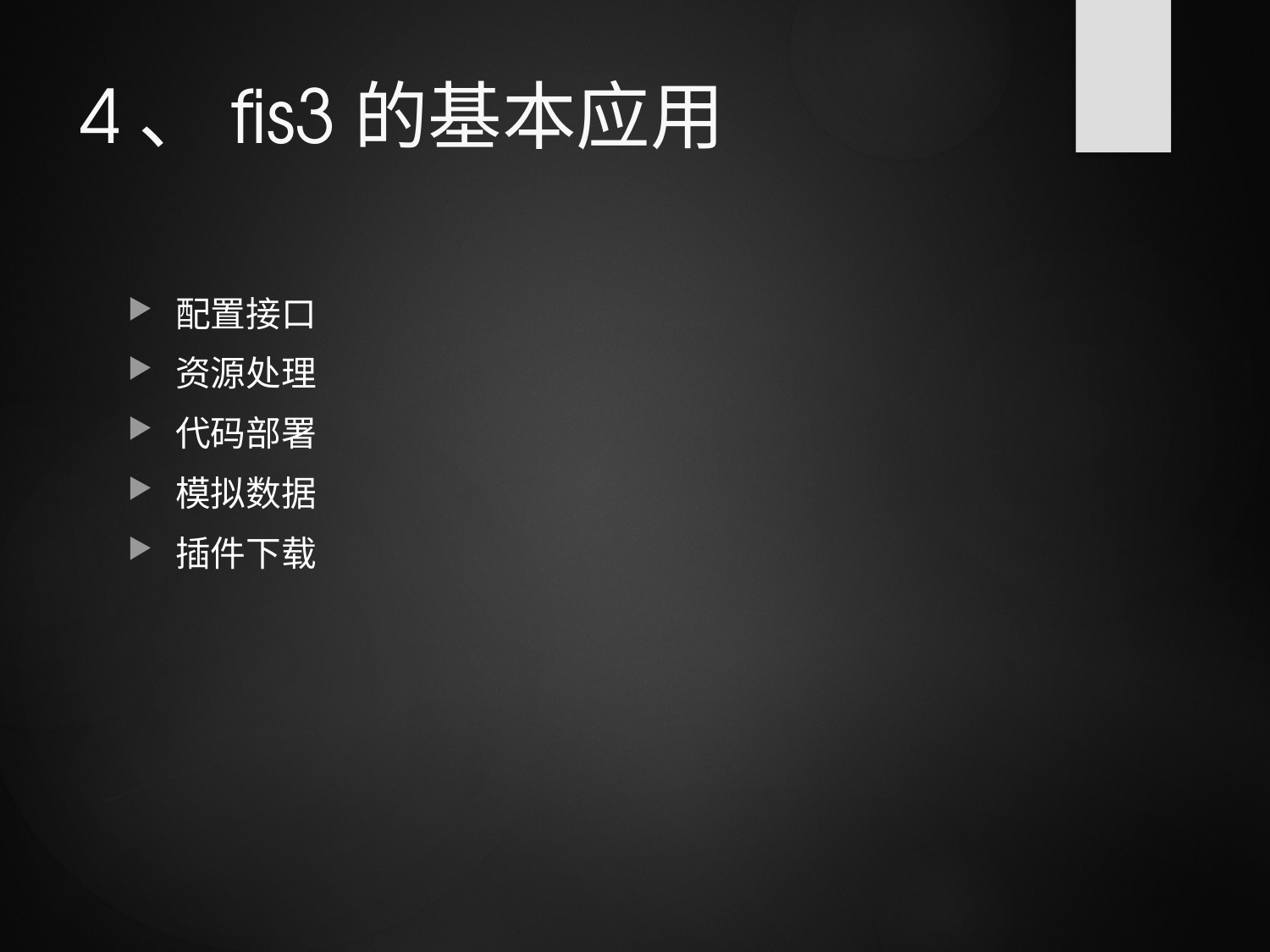

# 4、fis3的基本应用
配置接口
资源处理
代码部署
模拟数据
插件下载